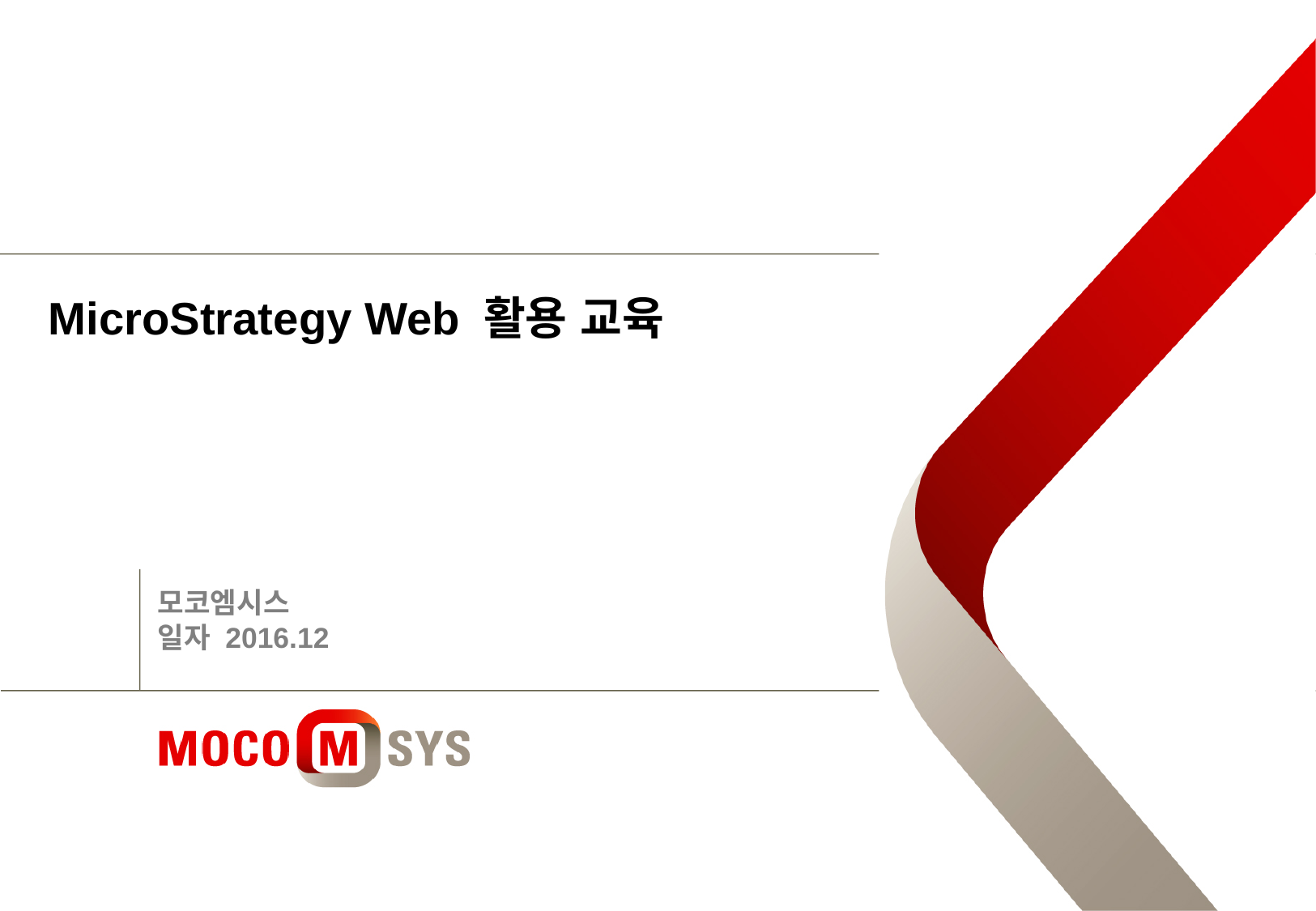

# MicroStrategy Web 활용 교육
모코엠시스
일자 2016.12